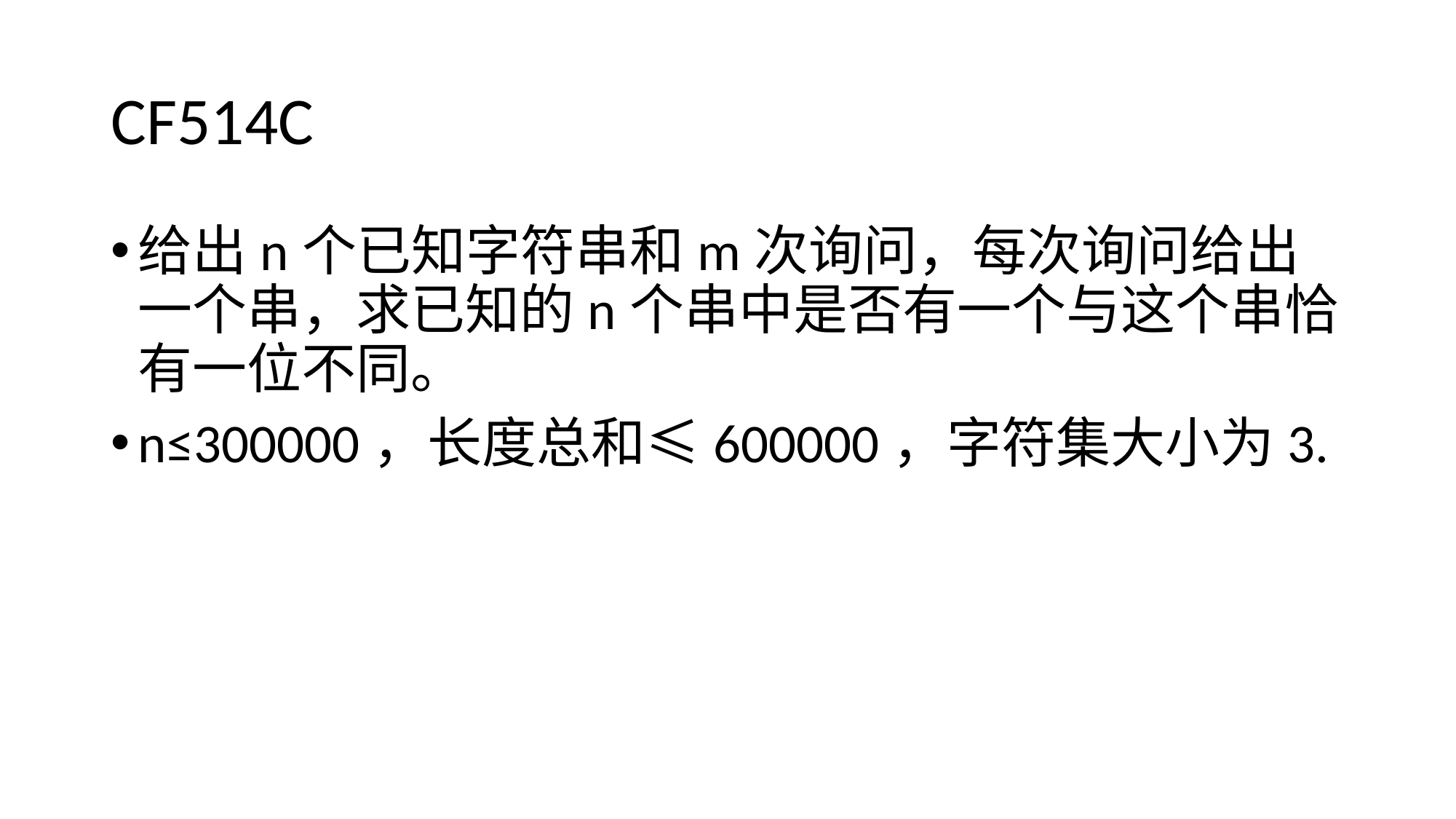

# CF514C
给出n个已知字符串和m次询问，每次询问给出一个串，求已知的n个串中是否有一个与这个串恰有一位不同。
n≤300000，长度总和≤600000，字符集大小为3.